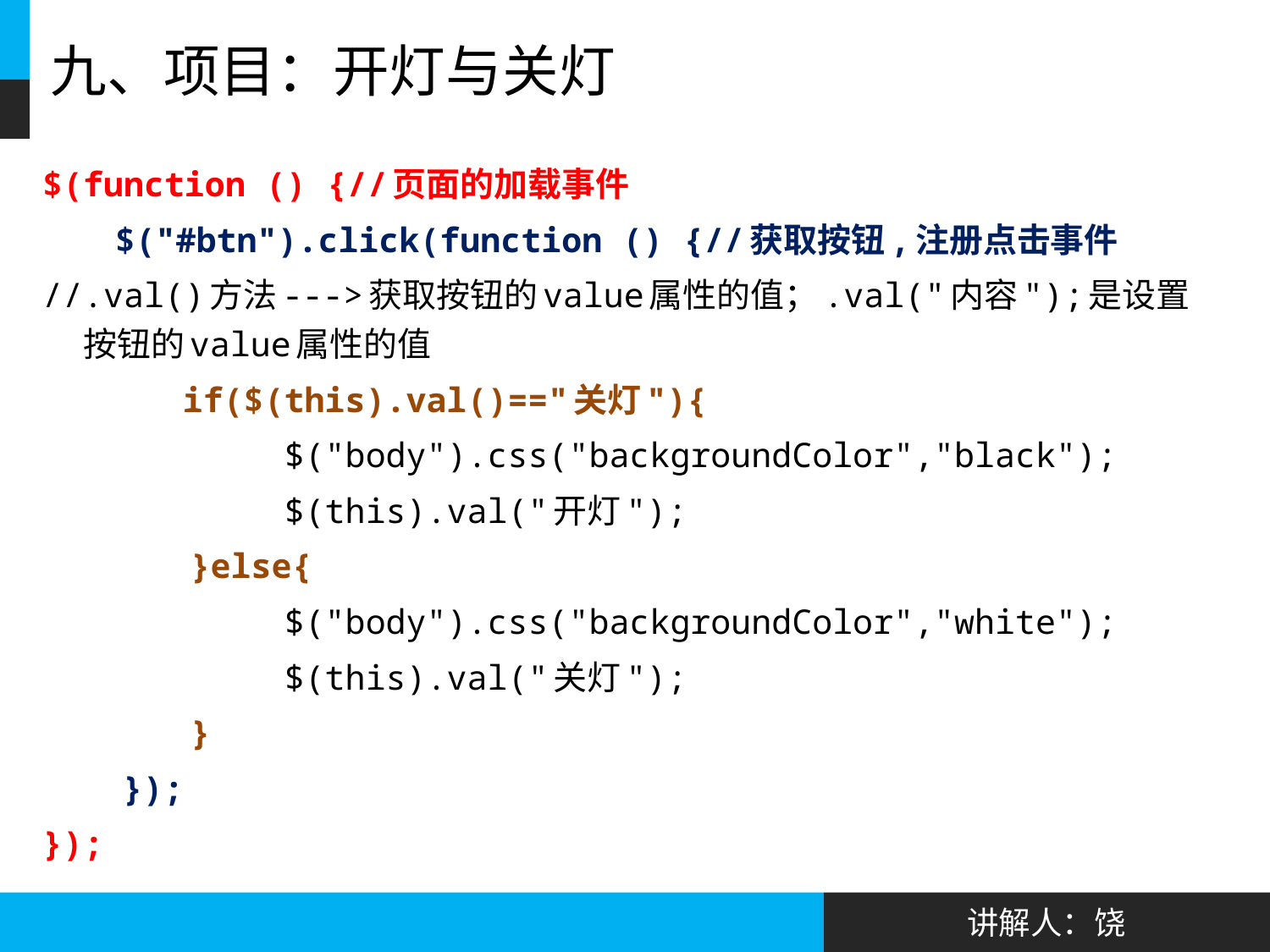

# 九、项目：开灯与关灯
$(function () {//页面的加载事件
　　$("#btn").click(function () {//获取按钮,注册点击事件
//.val()方法--->获取按钮的value属性的值；.val("内容");是设置按钮的value属性的值
　　　　if($(this).val()=="关灯"){
　　　　　　　$("body").css("backgroundColor","black");
　　　　　　　$(this).val("开灯");
　　　　 }else{
　　　　　　　$("body").css("backgroundColor","white");
　　　　　　　$(this).val("关灯");
　　　　 }
　　 });
});